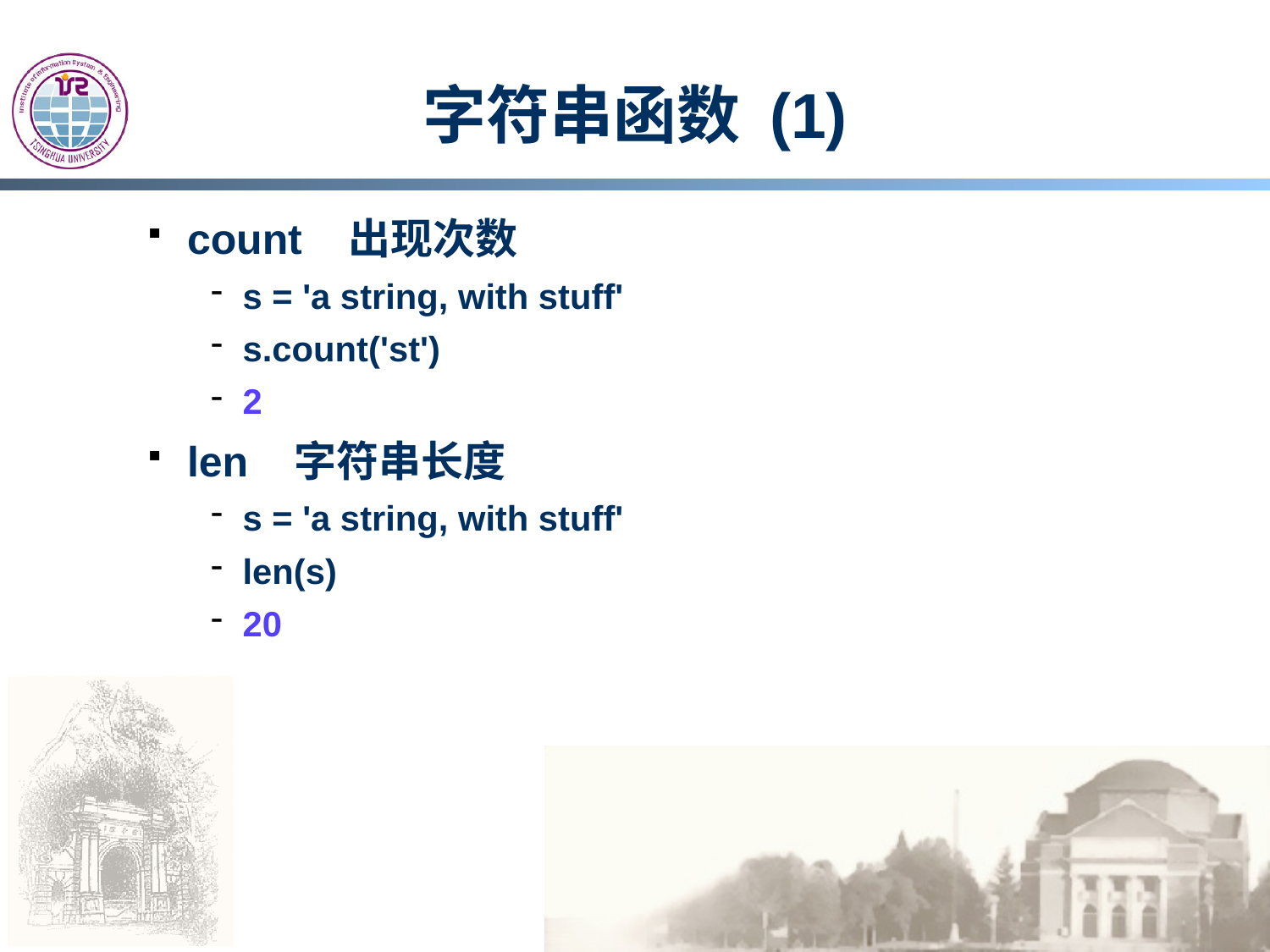

# 字符串函数 (1)
count   出现次数
s = 'a string, with stuff'
s.count('st')
2
len   字符串长度
s = 'a string, with stuff'
len(s)
20